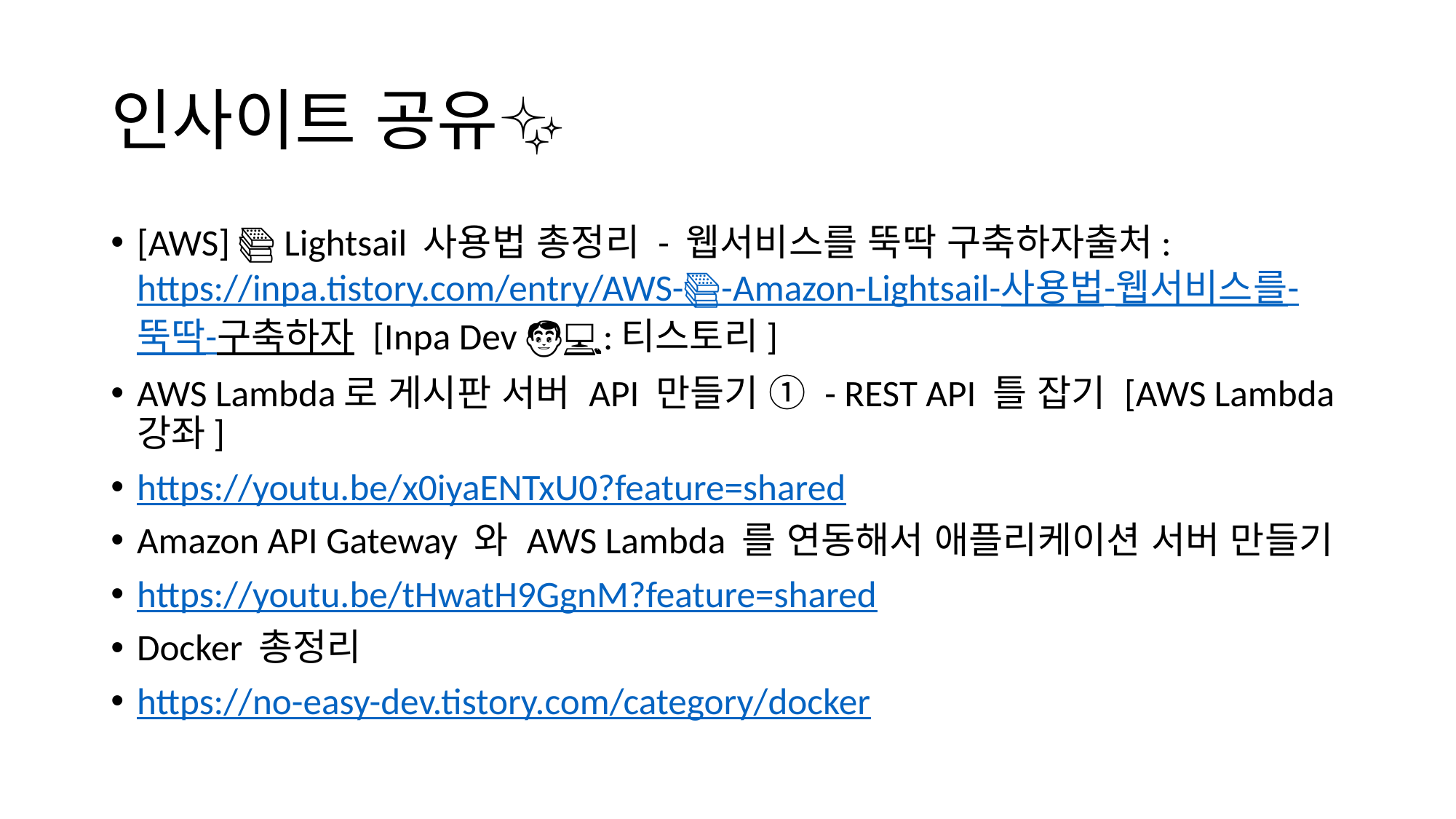

# 인사이트 공유✨
[AWS] 📚 Lightsail 사용법 총정리 - 웹서비스를 뚝딱 구축하자출처: https://inpa.tistory.com/entry/AWS-📚-Amazon-Lightsail-사용법-웹서비스를-뚝딱-구축하자 [Inpa Dev 👨‍💻:티스토리]
AWS Lambda로 게시판 서버 API 만들기 ① - REST API 틀 잡기 [AWS Lambda 강좌]
https://youtu.be/x0iyaENTxU0?feature=shared
Amazon API Gateway 와 AWS Lambda 를 연동해서 애플리케이션 서버 만들기
https://youtu.be/tHwatH9GgnM?feature=shared
Docker 총정리
https://no-easy-dev.tistory.com/category/docker